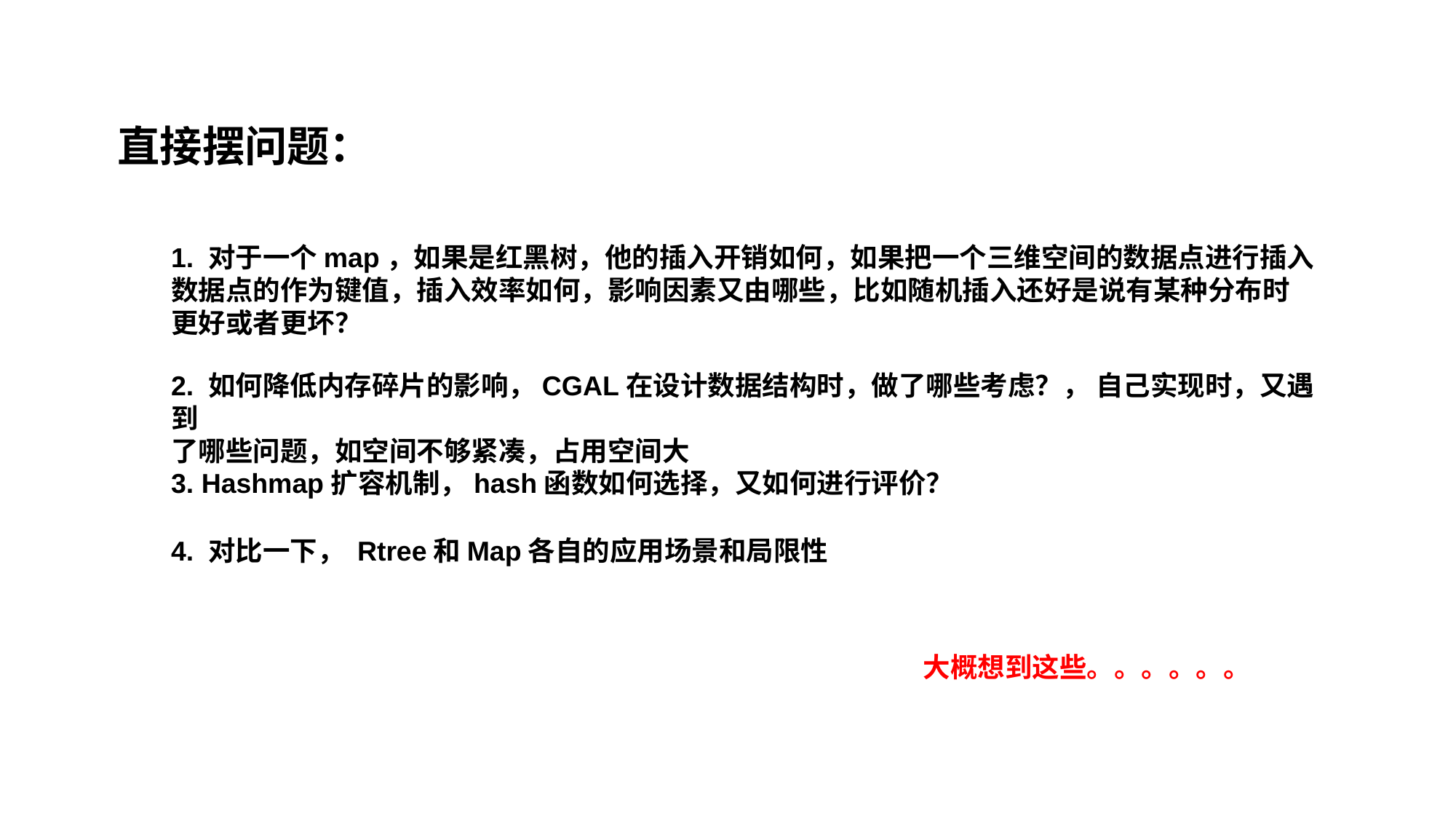

直接摆问题：
1. 对于一个map，如果是红黑树，他的插入开销如何，如果把一个三维空间的数据点进行插入
数据点的作为键值，插入效率如何，影响因素又由哪些，比如随机插入还好是说有某种分布时
更好或者更坏？
2. 如何降低内存碎片的影响，CGAL在设计数据结构时，做了哪些考虑？， 自己实现时，又遇到
了哪些问题，如空间不够紧凑，占用空间大
3. Hashmap扩容机制，hash函数如何选择，又如何进行评价？
4. 对比一下， Rtree和Map各自的应用场景和局限性
大概想到这些。。。。。。